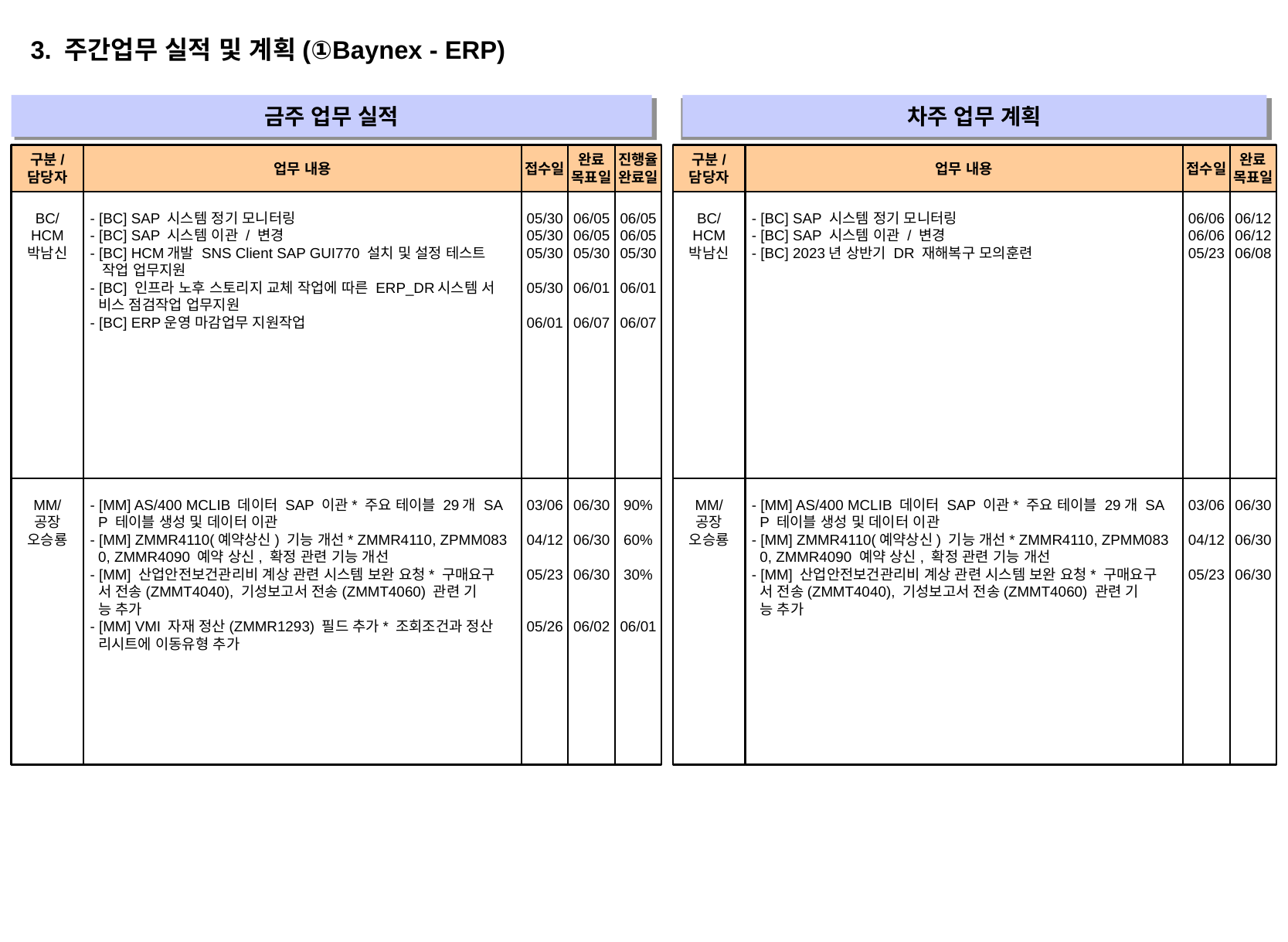

3. 주간업무 실적 및 계획(①Baynex - ERP)
금주 업무 실적
차주 업무 계획
" "
" "
구분/
담당자
업무 내용
접수일
완료
목표일
진행율
완료일
구분/
담당자
업무 내용
접수일
완료
목표일
BC/
HCM
박남신

- [BC] SAP 시스템 정기 모니터링
- [BC] SAP 시스템 이관 / 변경
- [BC] HCM개발 SNS Client SAP GUI770 설치 및 설정 테스트
   작업 업무지원
- [BC] 인프라 노후 스토리지 교체 작업에 따른 ERP_DR시스템 서
  비스 점검작업 업무지원
- [BC] ERP운영 마감업무 지원작업
05/30
05/30
05/30
05/30
06/01
06/05
06/05
05/30
06/01
06/07
06/05
06/05
05/30
06/01
06/07
BC/
HCM
박남신

- [BC] SAP 시스템 정기 모니터링
- [BC] SAP 시스템 이관 / 변경
- [BC] 2023년 상반기 DR 재해복구 모의훈련
06/06
06/06
05/23
06/12
06/12
06/08
MM/
공장
오승룡

- [MM] AS/400 MCLIB 데이터 SAP 이관* 주요 테이블 29개 SA
  P 테이블 생성 및 데이터 이관
- [MM] ZMMR4110(예약상신) 기능 개선* ZMMR4110, ZPMM083
  0, ZMMR4090 예약 상신, 확정 관련 기능 개선
- [MM] 산업안전보건관리비 계상 관련 시스템 보완 요청* 구매요구
  서 전송(ZMMT4040), 기성보고서 전송(ZMMT4060) 관련 기
  능 추가
- [MM] VMI 자재 정산(ZMMR1293) 필드 추가* 조회조건과 정산
  리시트에 이동유형 추가
03/06
04/12
05/23
05/26
06/30
06/30
06/30
06/02
90%
60%
30%
06/01
MM/
공장
오승룡

- [MM] AS/400 MCLIB 데이터 SAP 이관* 주요 테이블 29개 SA
  P 테이블 생성 및 데이터 이관
- [MM] ZMMR4110(예약상신) 기능 개선* ZMMR4110, ZPMM083
  0, ZMMR4090 예약 상신, 확정 관련 기능 개선
- [MM] 산업안전보건관리비 계상 관련 시스템 보완 요청* 구매요구
  서 전송(ZMMT4040), 기성보고서 전송(ZMMT4060) 관련 기
  능 추가
03/06
04/12
05/23
06/30
06/30
06/30